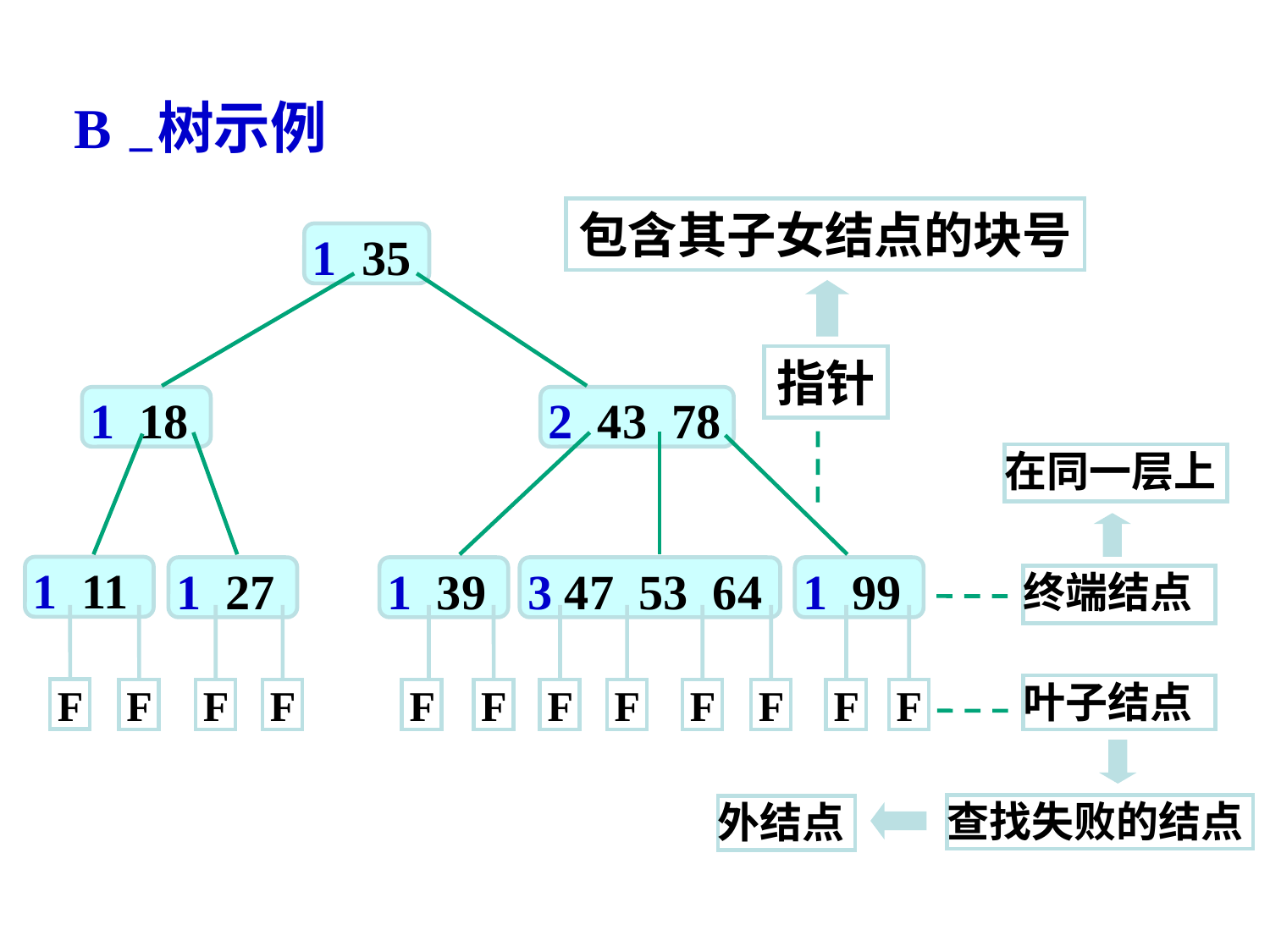

B－树示例
包含其子女结点的块号

1  35

指针

1  18
2  43  78

在同一层上

1  11
1  27
1  39
3 47  53  64
1  99
终端结点

叶子结点

F
F
F
F
F
F
F
F
F
F
F
F

查找失败的结点
外结点